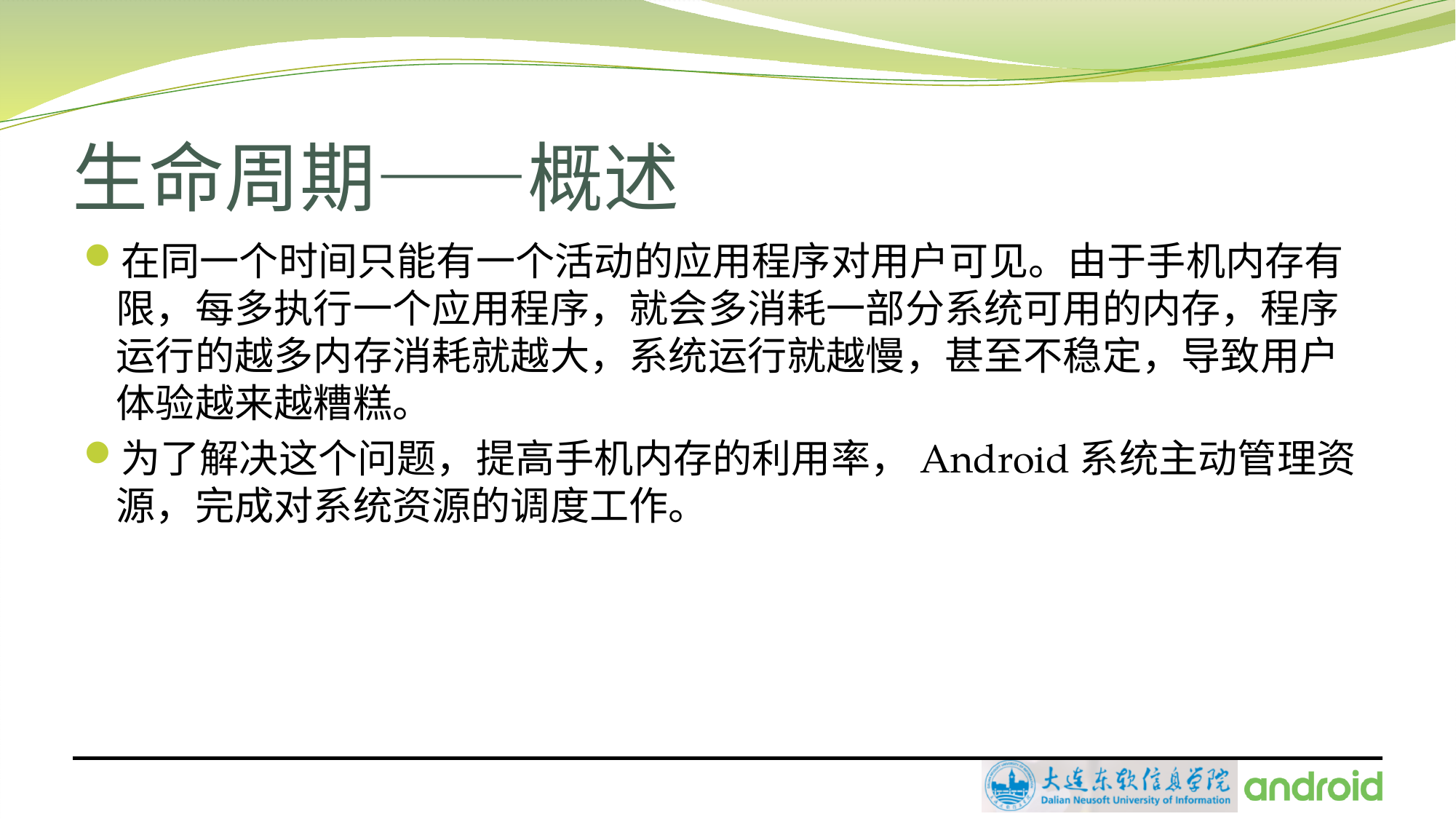

# 生命周期——概述
在同一个时间只能有一个活动的应用程序对用户可见。由于手机内存有限，每多执行一个应用程序，就会多消耗一部分系统可用的内存，程序运行的越多内存消耗就越大，系统运行就越慢，甚至不稳定，导致用户体验越来越糟糕。
为了解决这个问题，提高手机内存的利用率，Android系统主动管理资源，完成对系统资源的调度工作。